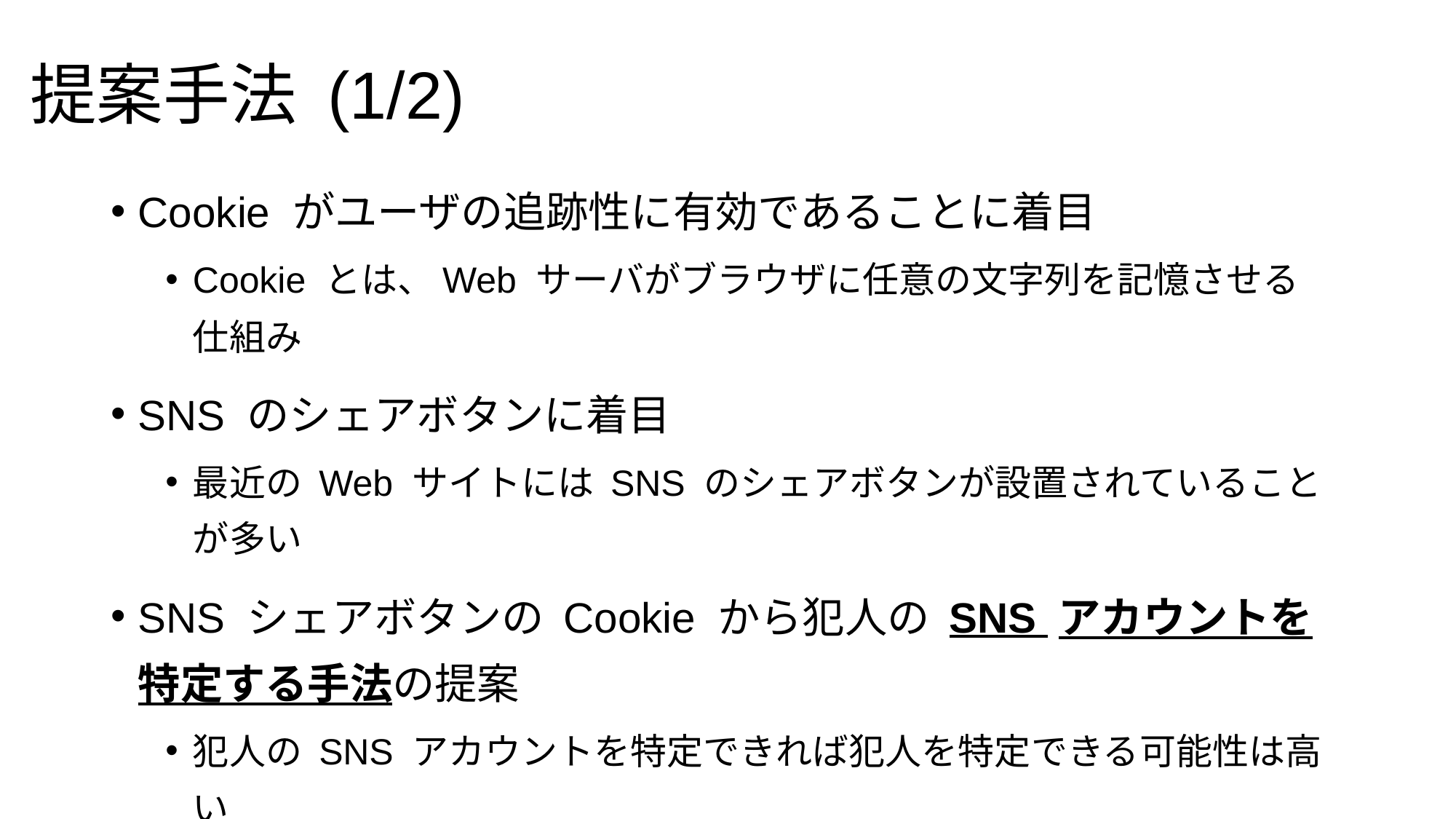

# 提案手法 (1/2)
Cookie がユーザの追跡性に有効であることに着目
Cookie とは、Web サーバがブラウザに任意の文字列を記憶させる
仕組み
SNS のシェアボタンに着目
最近の Web サイトには SNS のシェアボタンが設置されていることが多い
SNS シェアボタンの Cookie から犯人の SNS アカウントを特定する手法の提案
犯人の SNS アカウントを特定できれば犯人を特定できる可能性は高い